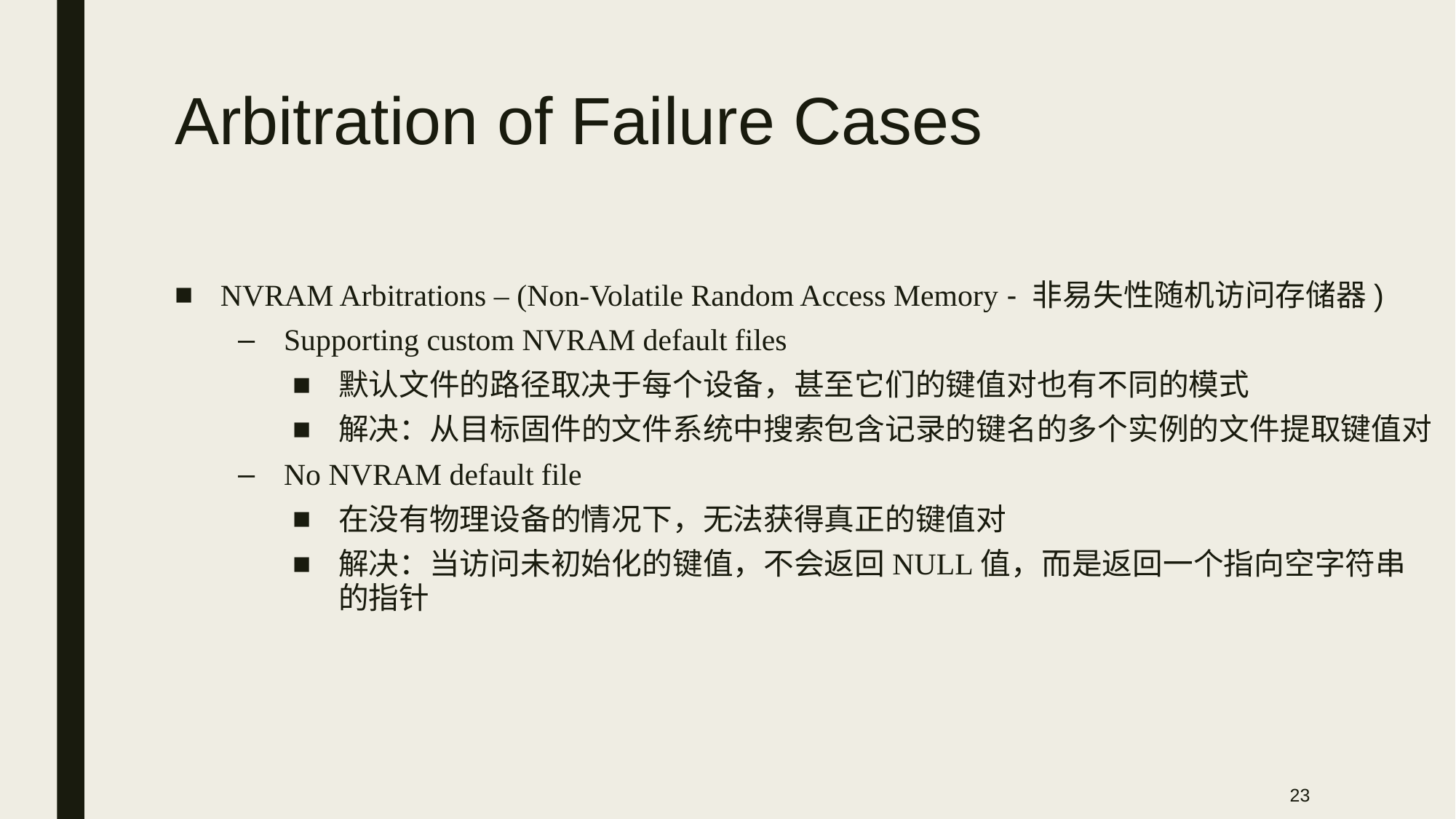

# Arbitration of Failure Cases
NVRAM Arbitrations – (Non-Volatile Random Access Memory - 非易失性随机访问存储器)
Supporting custom NVRAM default files
默认文件的路径取决于每个设备，甚至它们的键值对也有不同的模式
解决：从目标固件的文件系统中搜索包含记录的键名的多个实例的文件提取键值对
No NVRAM default file
在没有物理设备的情况下，无法获得真正的键值对
解决：当访问未初始化的键值，不会返回NULL值，而是返回一个指向空字符串的指针
23